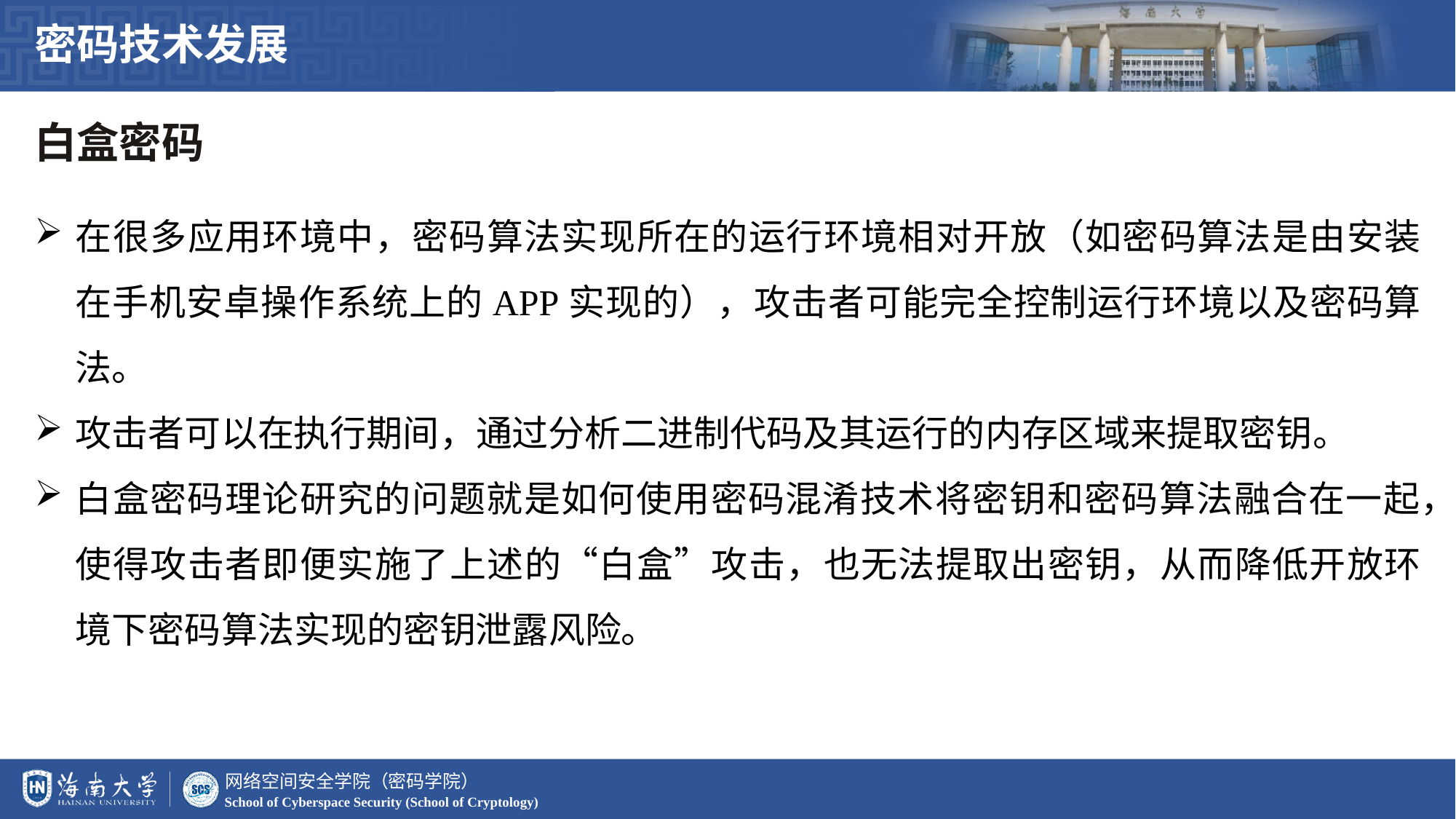

密码技术发展
白盒密码
在很多应用环境中，密码算法实现所在的运行环境相对开放（如密码算法是由安装在手机安卓操作系统上的APP实现的），攻击者可能完全控制运行环境以及密码算法。
攻击者可以在执行期间，通过分析二进制代码及其运行的内存区域来提取密钥。
白盒密码理论研究的问题就是如何使用密码混淆技术将密钥和密码算法融合在一起，使得攻击者即便实施了上述的“白盒”攻击，也无法提取出密钥，从而降低开放环境下密码算法实现的密钥泄露风险。
59